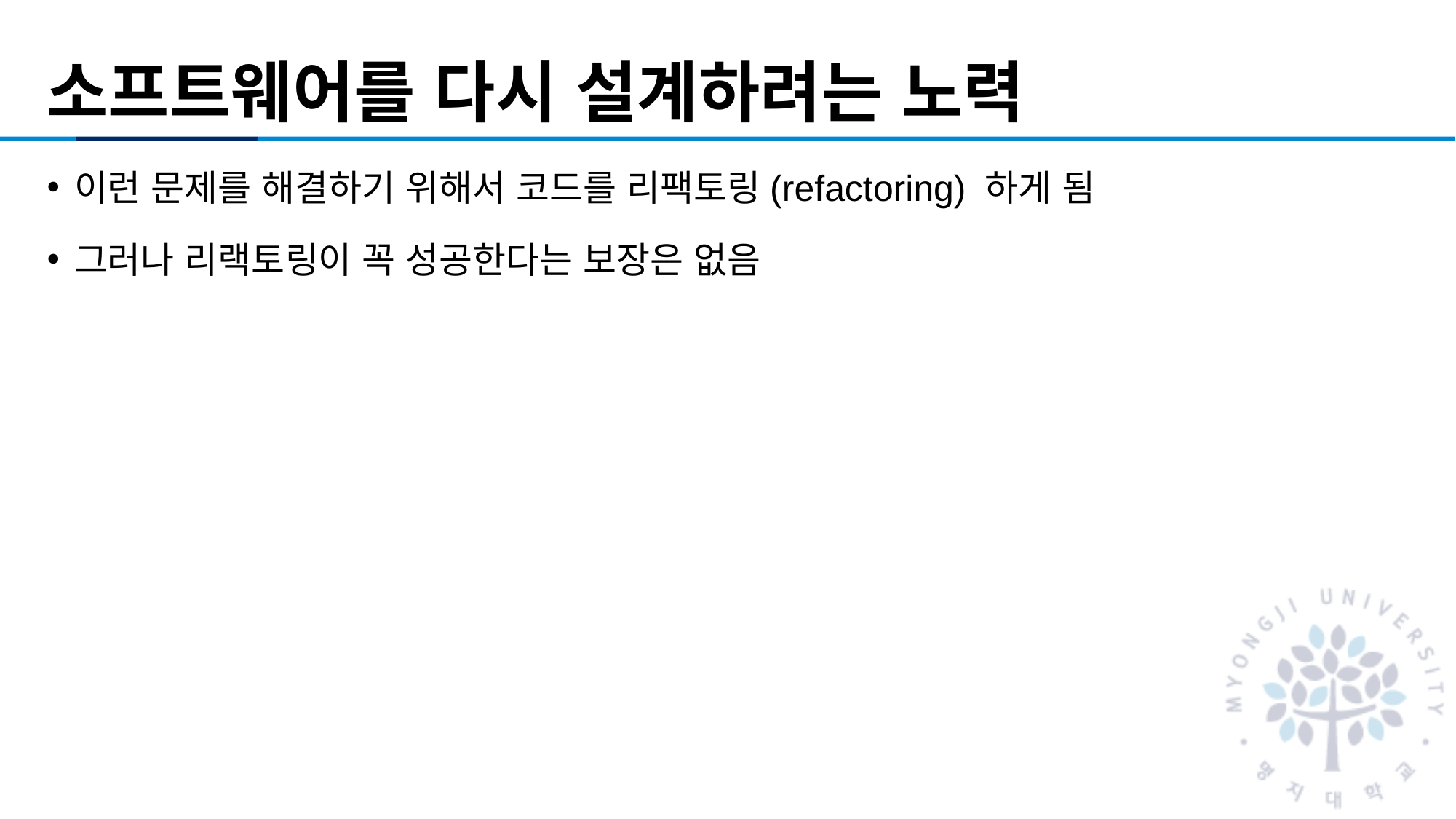

# 소프트웨어를 다시 설계하려는 노력
이런 문제를 해결하기 위해서 코드를 리팩토링(refactoring) 하게 됨
그러나 리랙토링이 꼭 성공한다는 보장은 없음